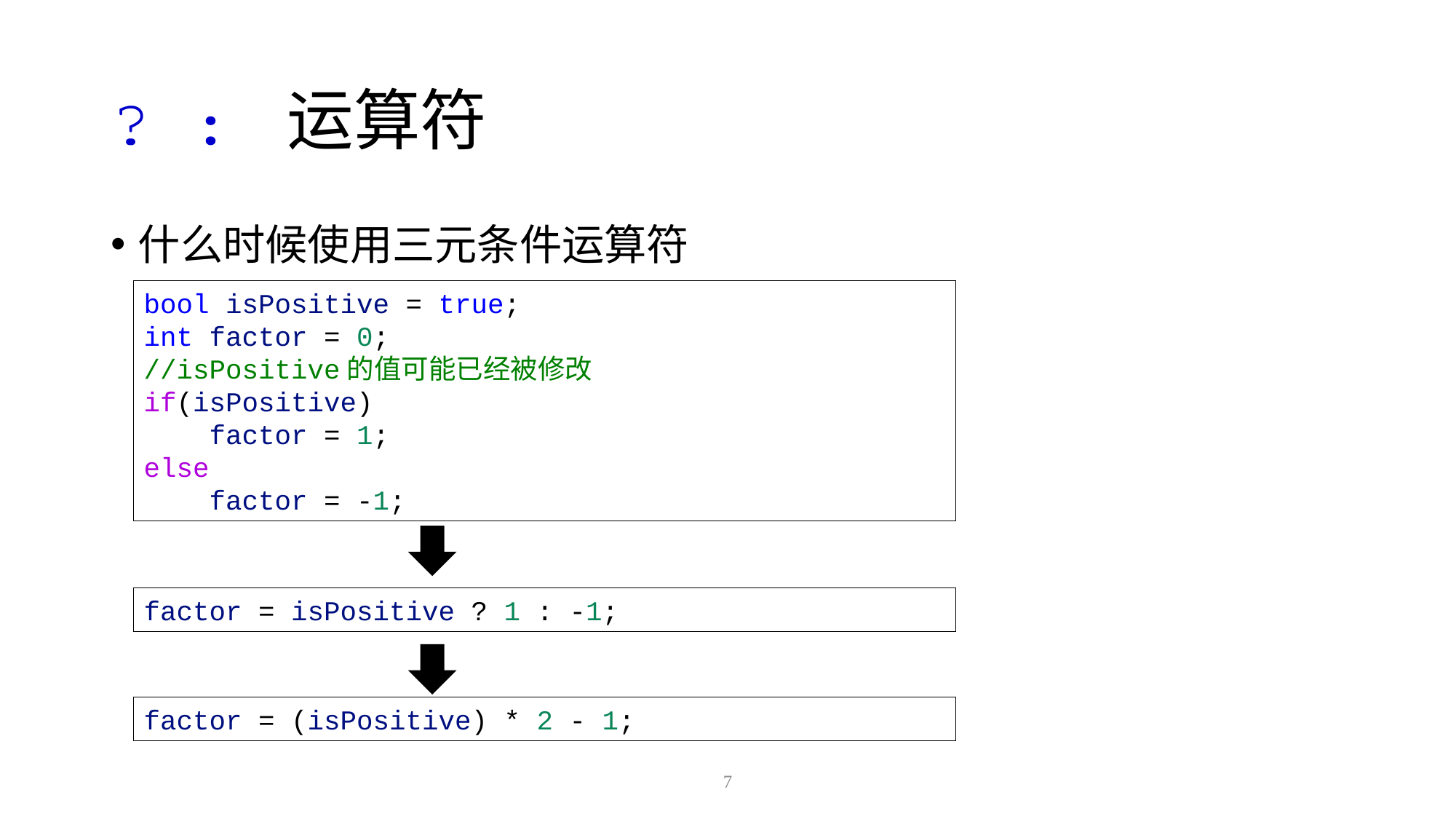

# ? : 运算符
什么时候使用三元条件运算符
bool isPositive = true;
int factor = 0;
//isPositive的值可能已经被修改
if(isPositive)
    factor = 1;
else
    factor = -1;

factor = isPositive ? 1 : -1;

factor = (isPositive) * 2 - 1;
7